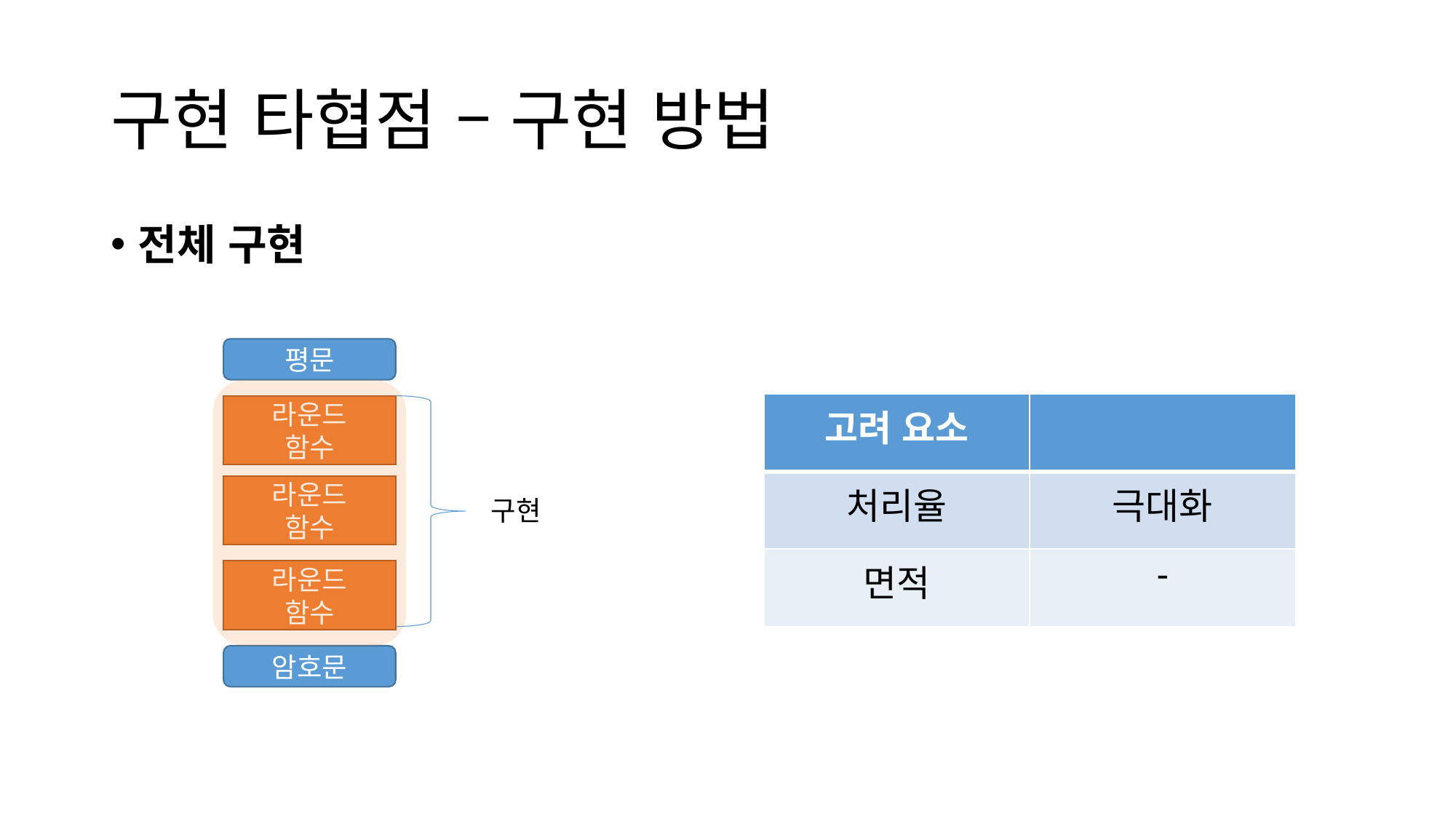

# 구현 타협점 – 구현 방법
전체 구현
평문

| 고려 요소 |  |
| --- | --- |
| 처리율 | 극대화 |
| 면적 | - |

라운드
함수
라운드
함수
구현
라운드
함수
암호문